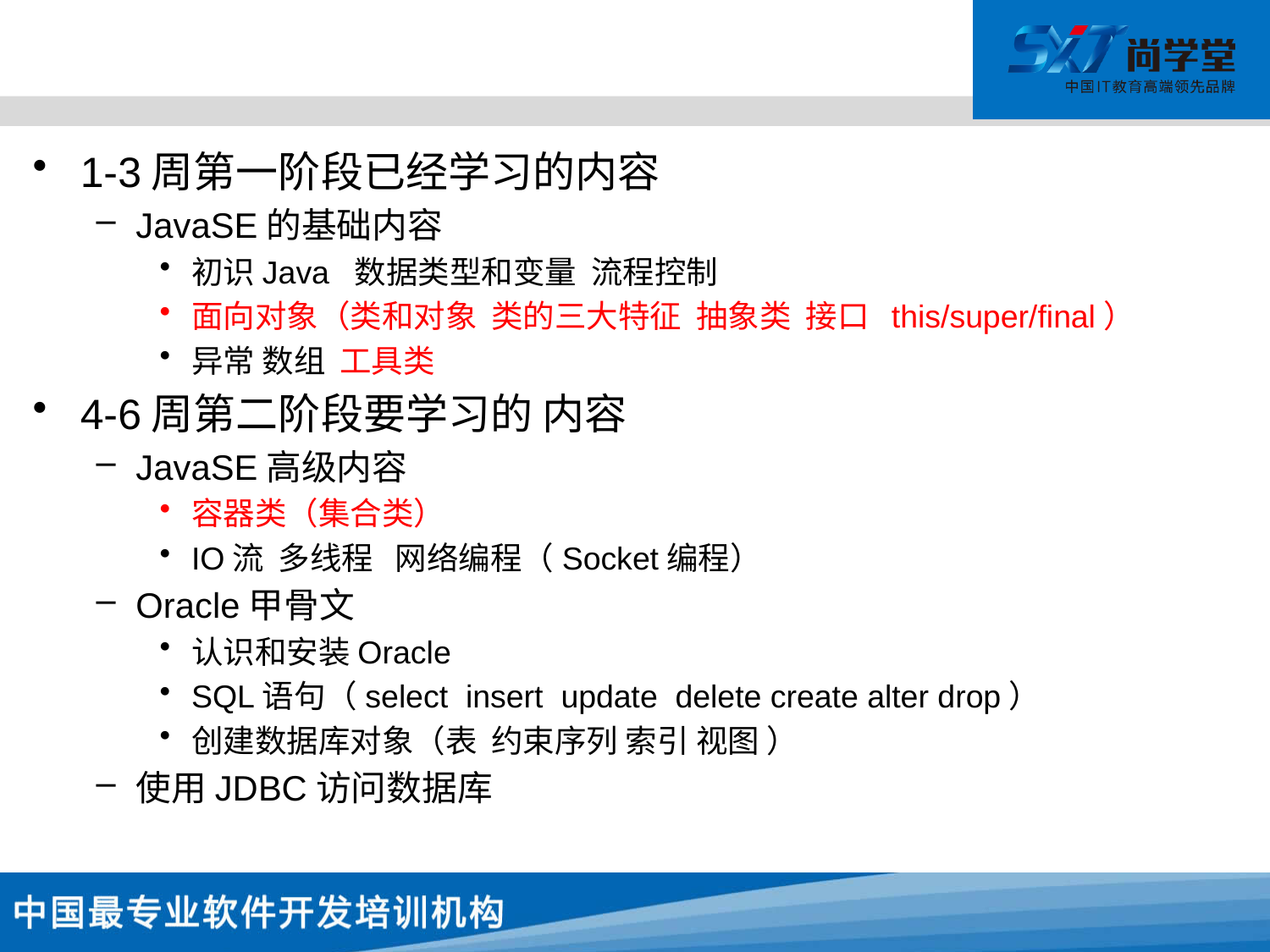

#
1-3周第一阶段已经学习的内容
JavaSE的基础内容
初识Java  数据类型和变量  流程控制
面向对象（类和对象  类的三大特征  抽象类  接口  this/super/final）
异常 数组  工具类
4-6周第二阶段要学习的 内容
JavaSE高级内容
容器类（集合类）
IO流  多线程   网络编程（Socket编程）
Oracle甲骨文
认识和安装Oracle
SQL语句（select  insert  update  delete create alter drop）
创建数据库对象（表  约束序列 索引 视图 ）
使用JDBC访问数据库